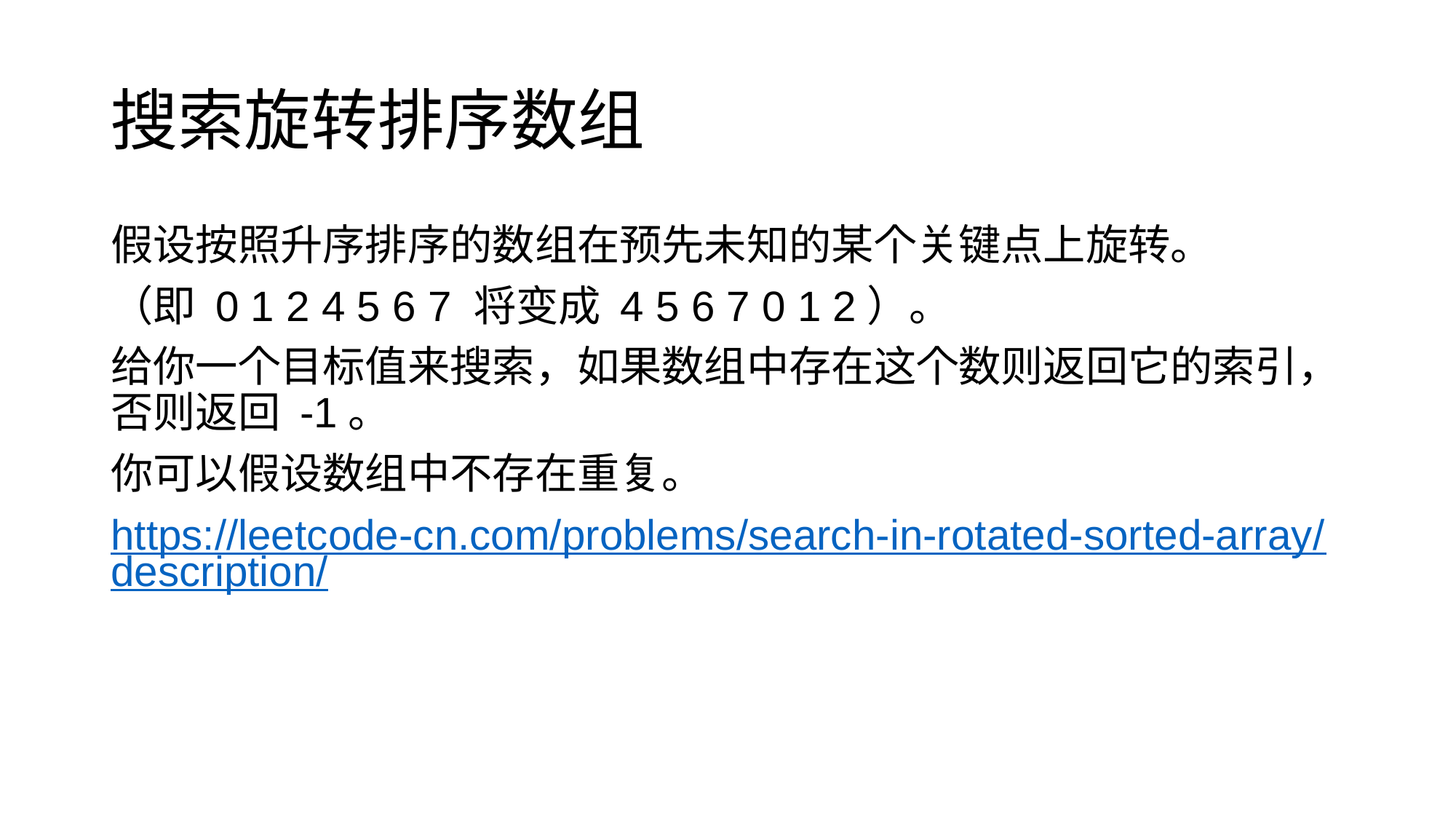

# 搜索旋转排序数组
假设按照升序排序的数组在预先未知的某个关键点上旋转。
（即 0 1 2 4 5 6 7 将变成 4 5 6 7 0 1 2）。
给你一个目标值来搜索，如果数组中存在这个数则返回它的索引，否则返回 -1。
你可以假设数组中不存在重复。
https://leetcode-cn.com/problems/search-in-rotated-sorted-array/description/